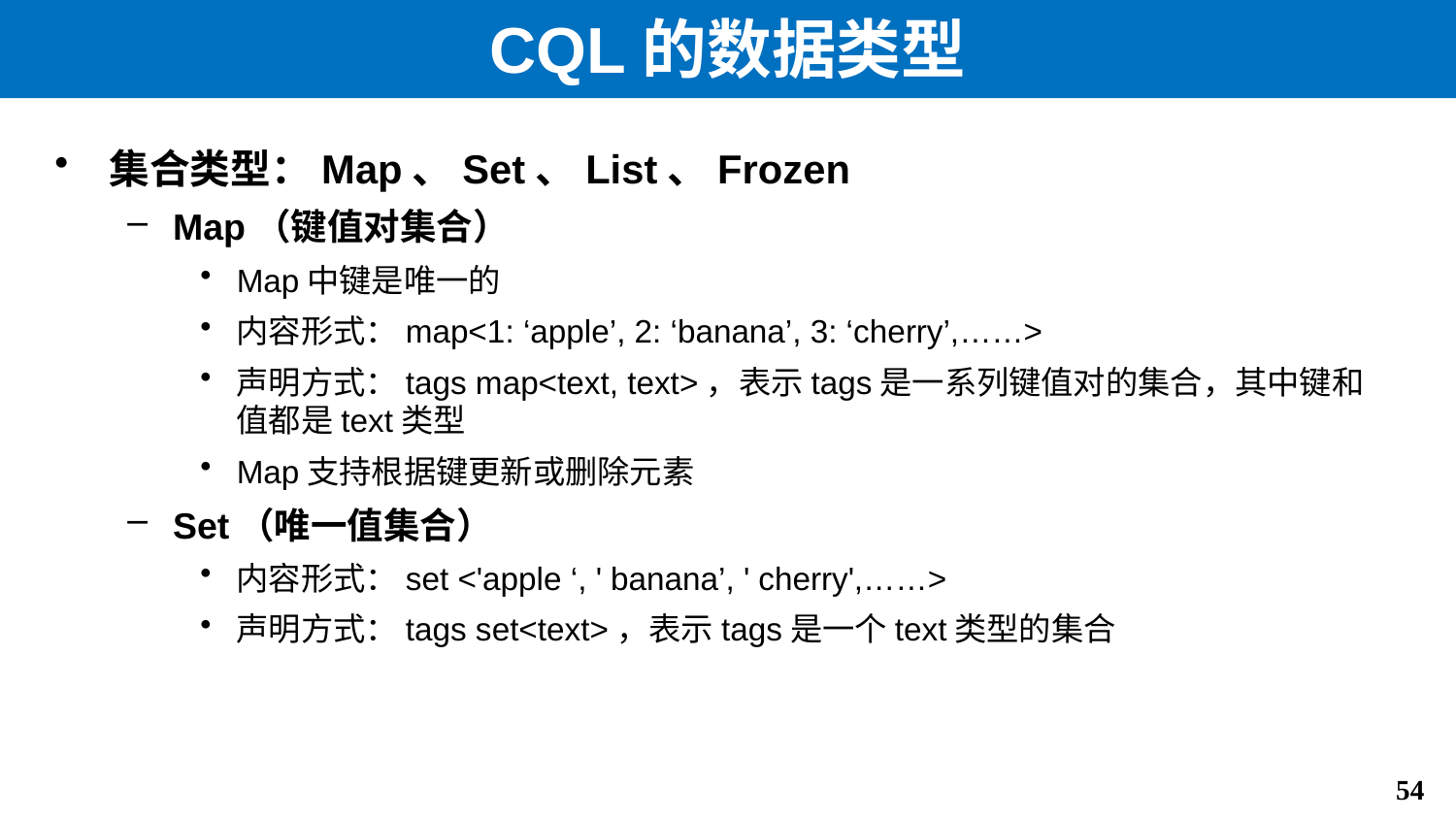

# CQL的数据类型
集合类型：Map、Set、List、Frozen
Map（键值对集合）
Map中键是唯一的
内容形式：map<1: ‘apple’, 2: ‘banana’, 3: ‘cherry’,……>
声明方式：tags map<text, text>，表示tags是一系列键值对的集合，其中键和值都是text类型
Map支持根据键更新或删除元素
Set（唯一值集合）
内容形式：set <'apple ‘, ' banana’, ' cherry',……>
声明方式：tags set<text>，表示tags是一个text类型的集合